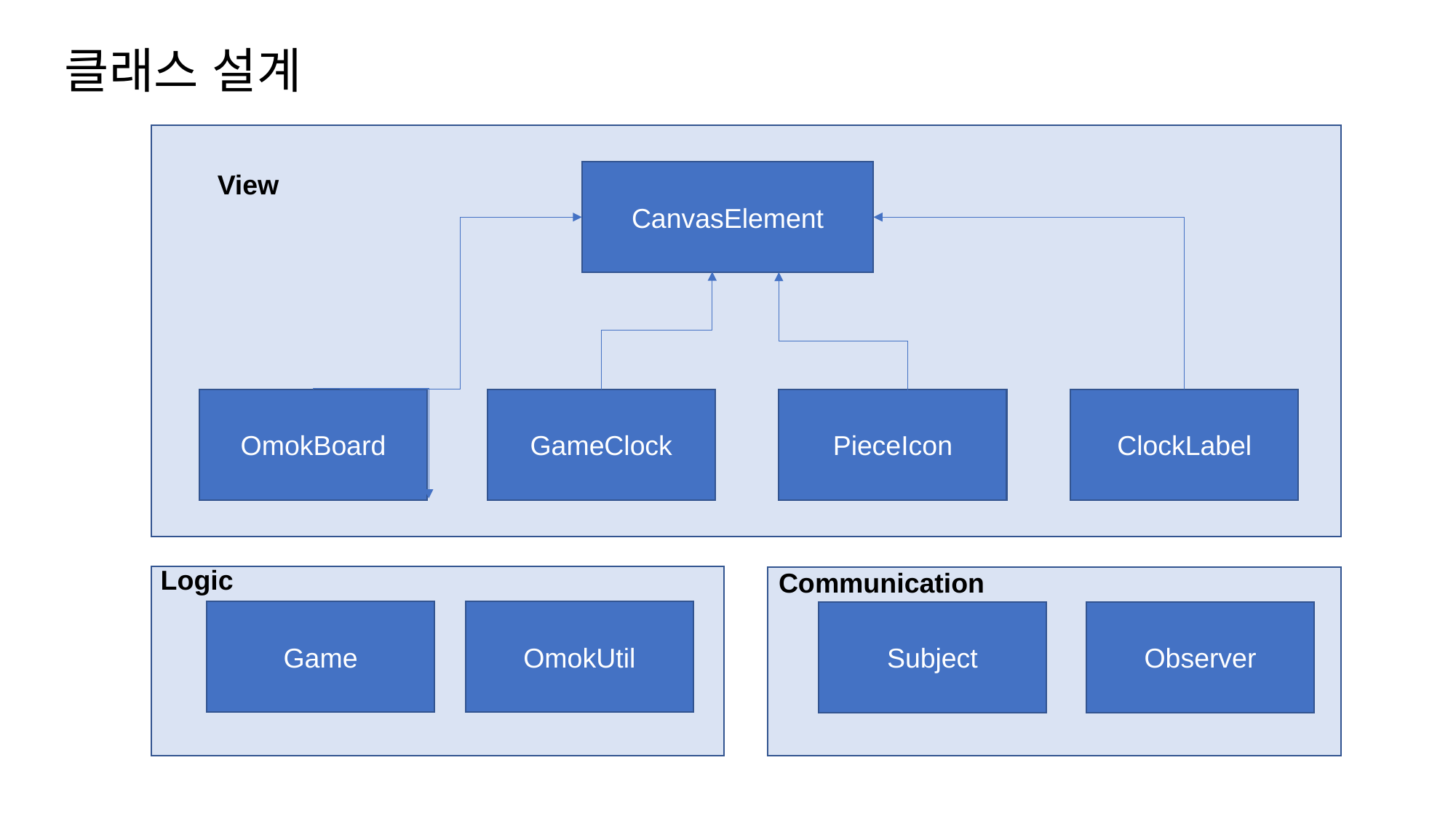

클래스 설계

View
CanvasElement
OmokBoard
GameClock
PieceIcon
ClockLabel
Logic
Communication

Game
OmokUtil
Subject
Observer